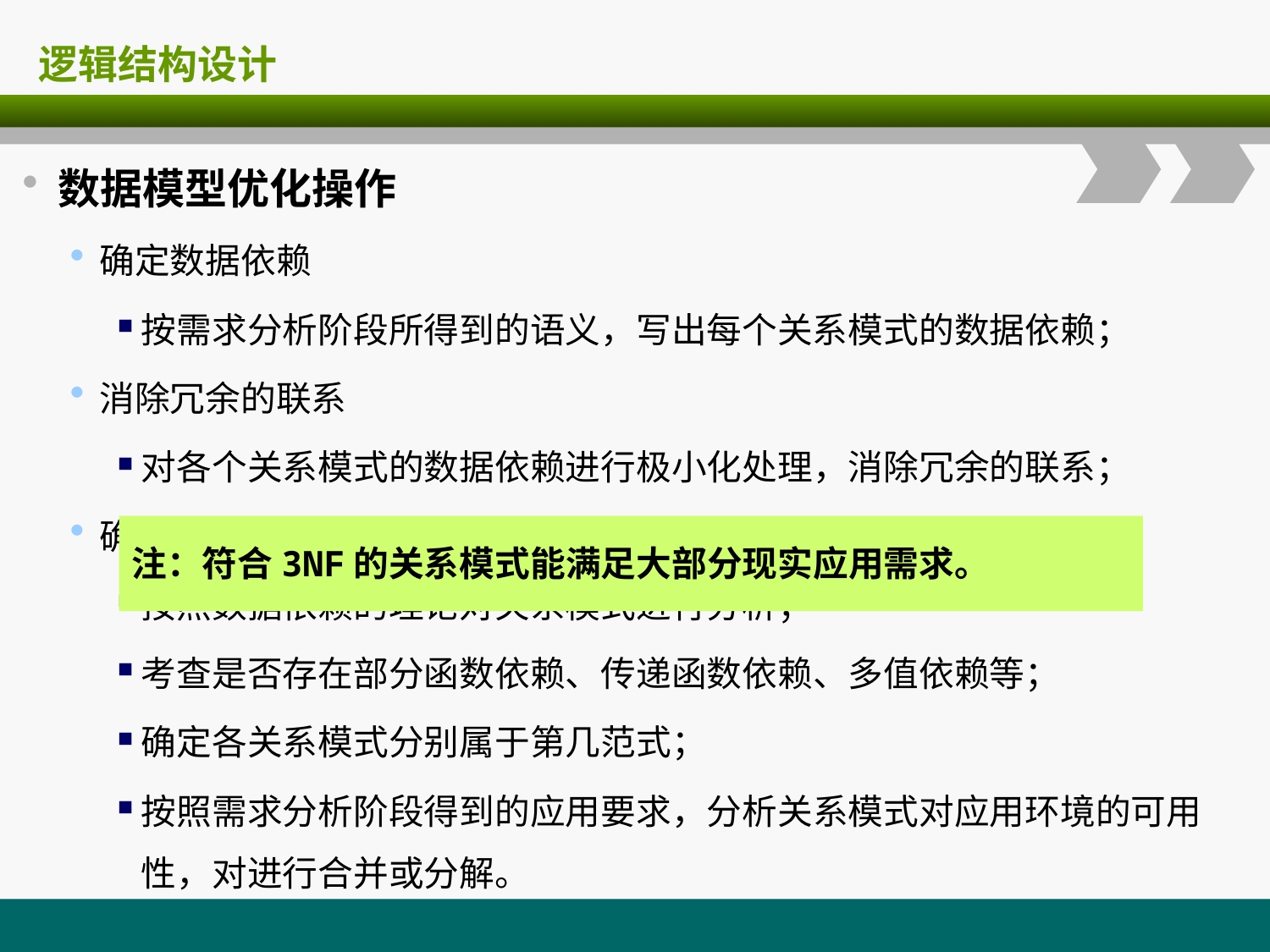

# 逻辑结构设计
数据模型优化操作
确定数据依赖
按需求分析阶段所得到的语义，写出每个关系模式的数据依赖；
消除冗余的联系
对各个关系模式的数据依赖进行极小化处理，消除冗余的联系；
确定所属范式
按照数据依赖的理论对关系模式进行分析；
考查是否存在部分函数依赖、传递函数依赖、多值依赖等；
确定各关系模式分别属于第几范式；
按照需求分析阶段得到的应用要求，分析关系模式对应用环境的可用性，对进行合并或分解。
注：符合3NF的关系模式能满足大部分现实应用需求。